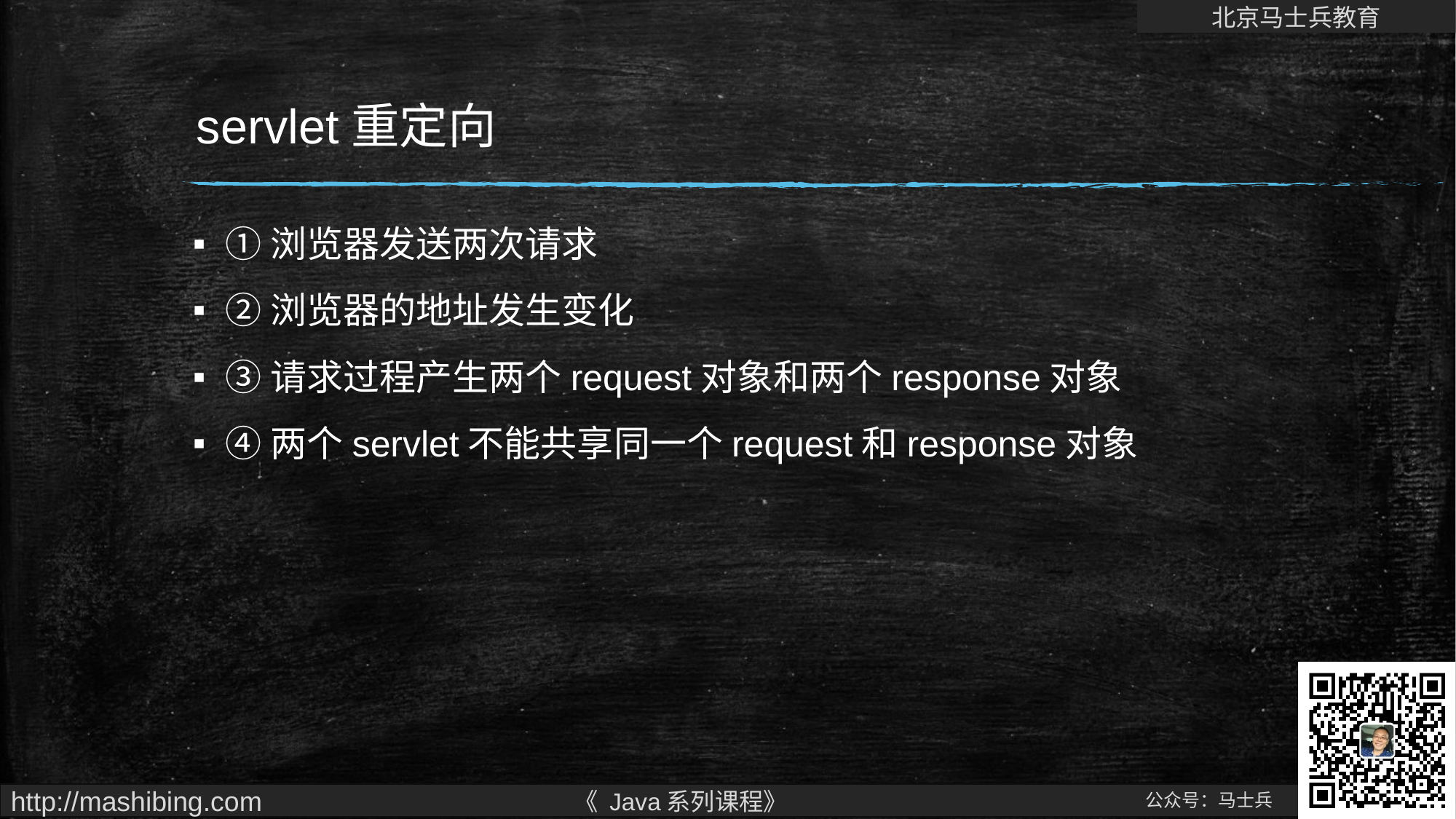

# servlet重定向
①浏览器发送两次请求
②浏览器的地址发生变化
③请求过程产生两个request对象和两个response对象
④两个servlet不能共享同一个request和response对象